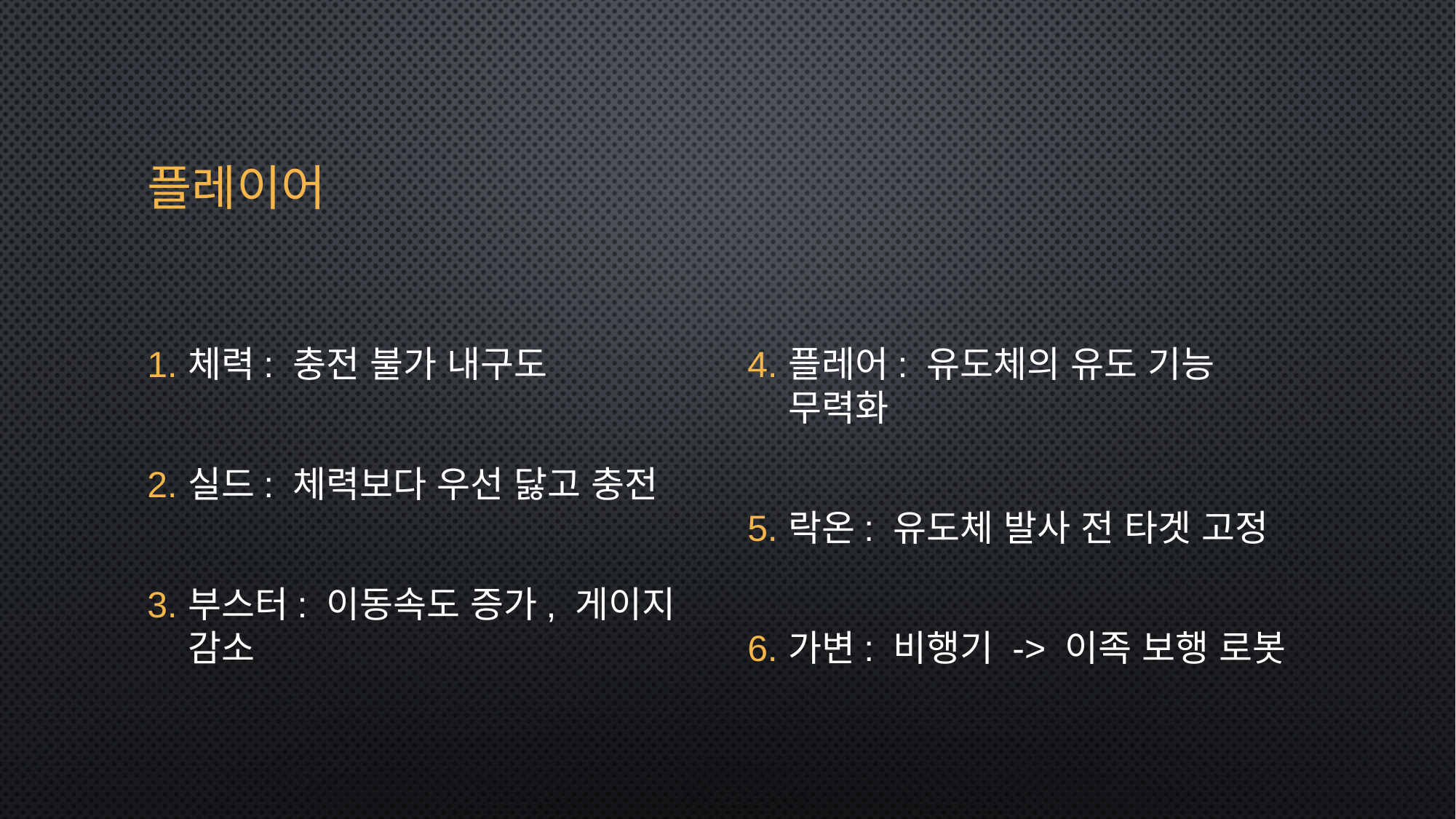

# 플레이어
체력: 충전 불가 내구도

실드: 체력보다 우선 닳고 충전

부스터: 이동속도 증가, 게이지 감소
플레어: 유도체의 유도 기능 무력화

락온: 유도체 발사 전 타겟 고정

가변: 비행기 -> 이족 보행 로봇